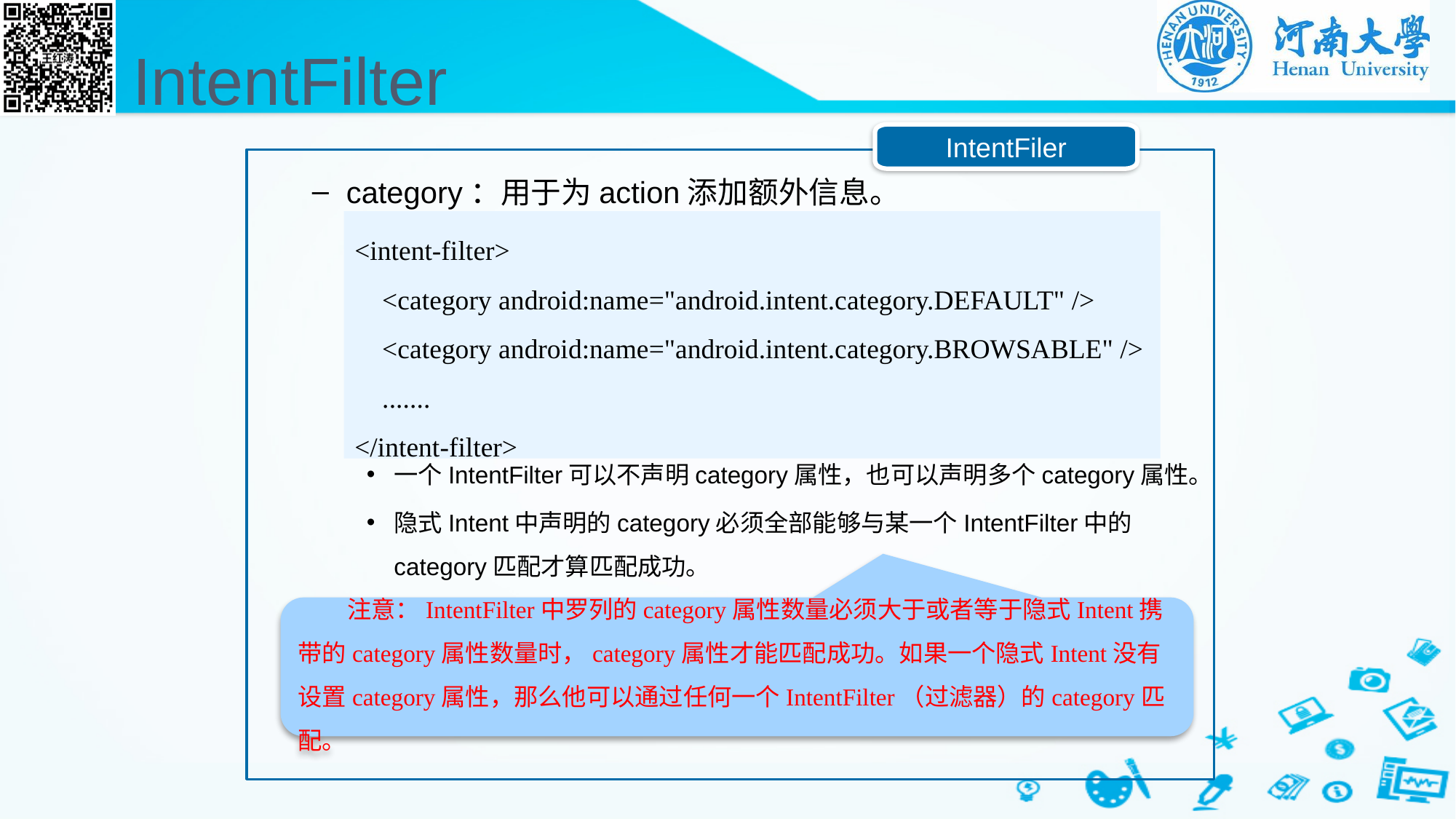

# IntentFilter
IntentFiler

category：用于为action添加额外信息。

一个IntentFilter可以不声明category属性，也可以声明多个category属性。
隐式Intent中声明的category必须全部能够与某一个IntentFilter中的category匹配才算匹配成功。

<intent-filter>
    <category android:name="android.intent.category.DEFAULT" />
    <category android:name="android.intent.category.BROWSABLE" />
    .......
</intent-filter>
        注意：IntentFilter中罗列的category属性数量必须大于或者等于隐式Intent携带的category属性数量时，category属性才能匹配成功。如果一个隐式Intent没有设置category属性，那么他可以通过任何一个IntentFilter（过滤器）的category匹配。